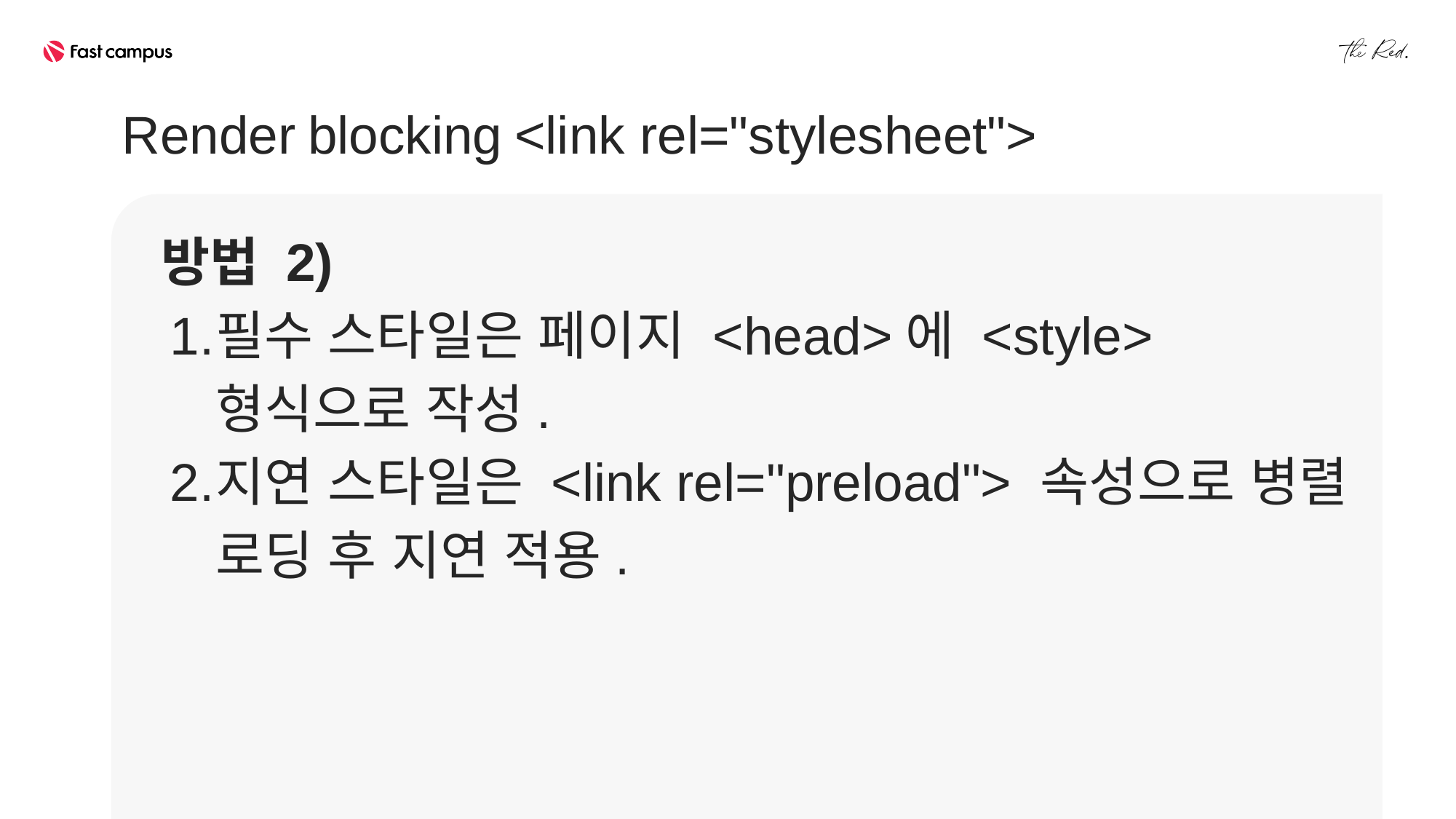

Render blocking <link rel="stylesheet">
방법 2)
필수 스타일은 페이지 <head>에 <style> 형식으로 작성.
지연 스타일은 <link rel="preload"> 속성으로 병렬 로딩 후 지연 적용.